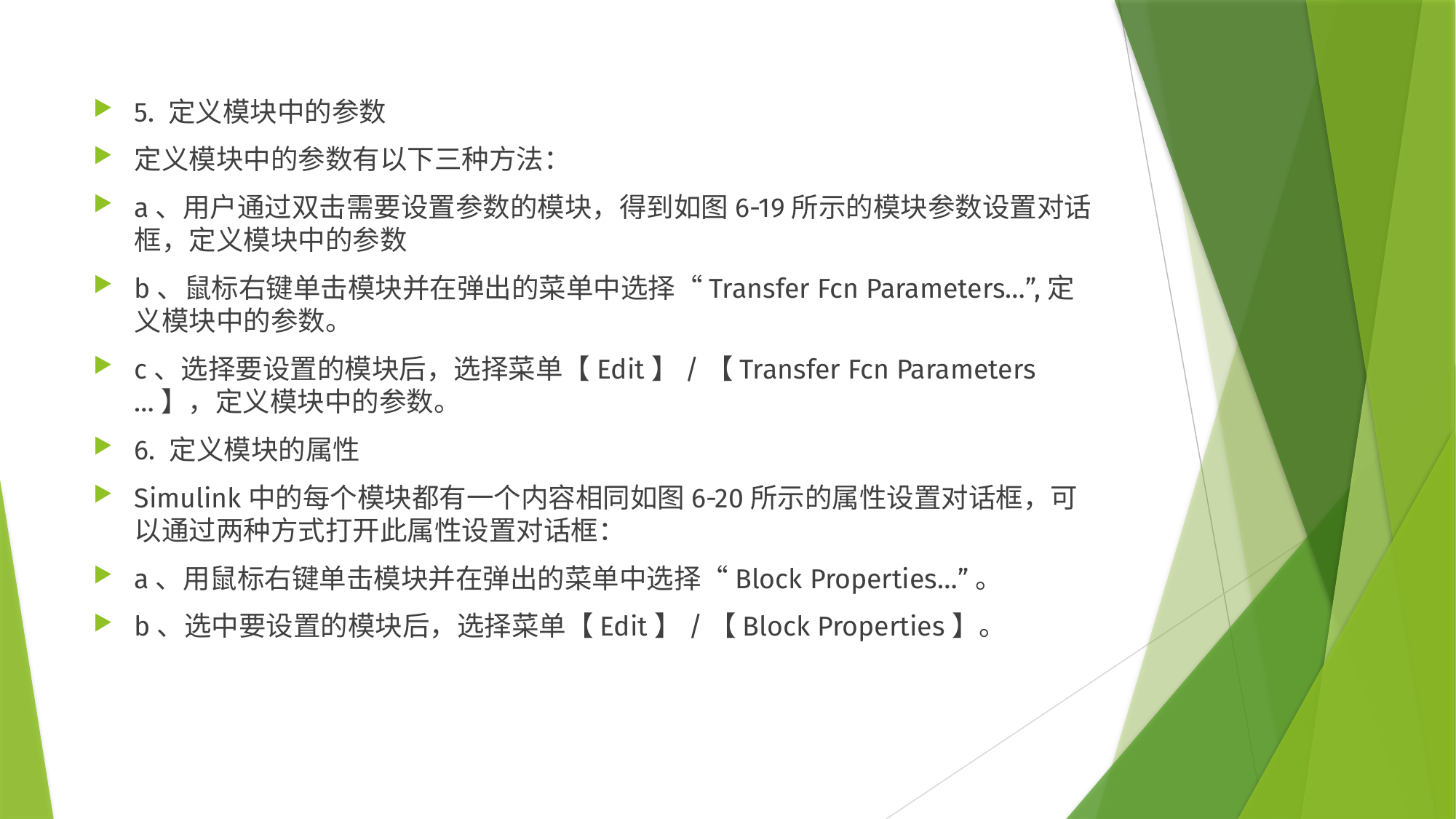

5. 定义模块中的参数
定义模块中的参数有以下三种方法：
a、用户通过双击需要设置参数的模块，得到如图6-19所示的模块参数设置对话框，定义模块中的参数
b、鼠标右键单击模块并在弹出的菜单中选择“Transfer Fcn Parameters…”,定义模块中的参数。
c、选择要设置的模块后，选择菜单【Edit】/【Transfer Fcn Parameters…】，定义模块中的参数。
6. 定义模块的属性
Simulink中的每个模块都有一个内容相同如图6-20所示的属性设置对话框，可以通过两种方式打开此属性设置对话框：
a、用鼠标右键单击模块并在弹出的菜单中选择“Block Properties…”。
b、选中要设置的模块后，选择菜单【Edit】/【Block Properties】。